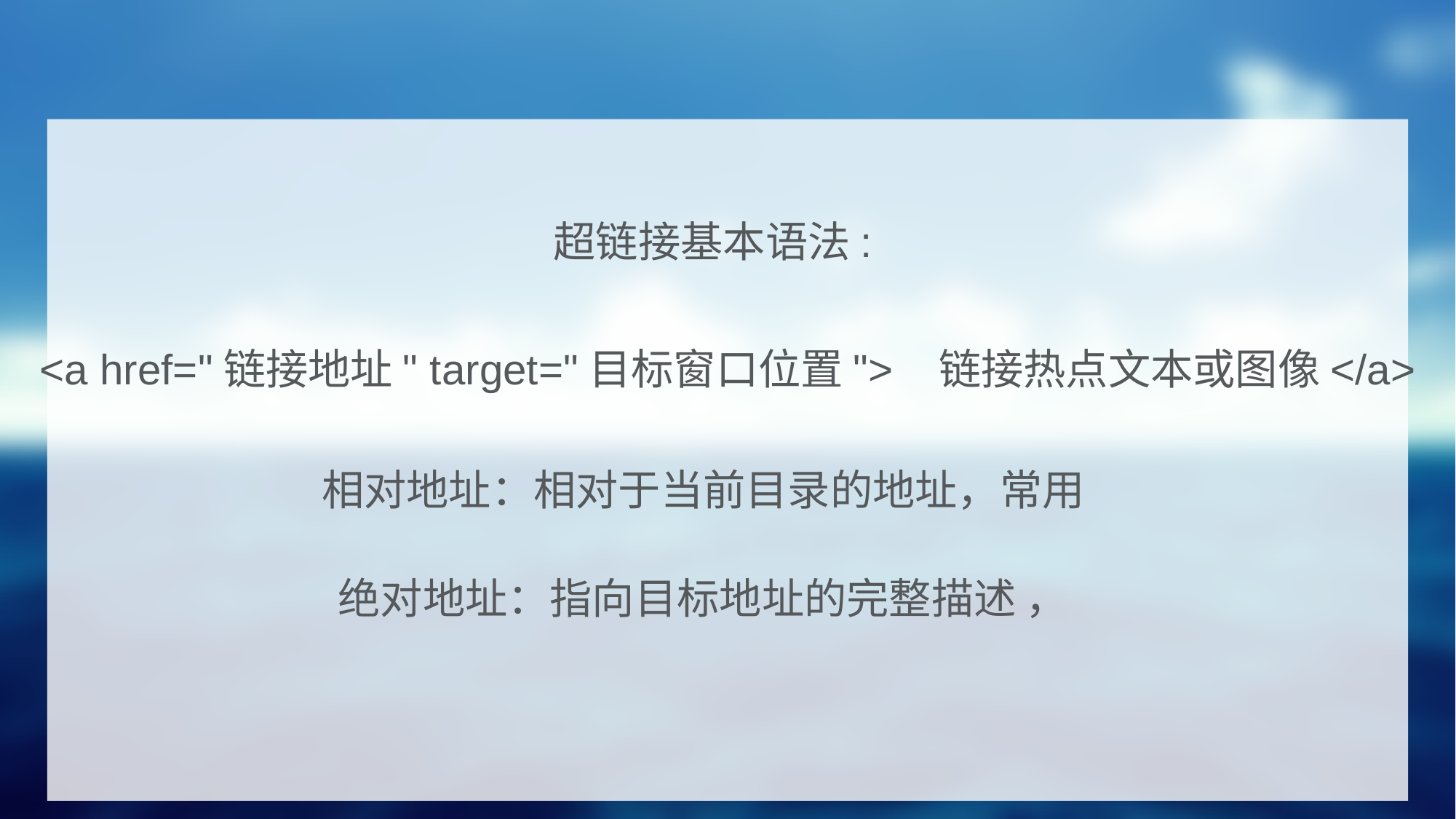

超链接基本语法:
<a href="链接地址" target="目标窗口位置">   链接热点文本或图像</a>
相对地址：相对于当前目录的地址，常用
绝对地址：指向目标地址的完整描述 ，